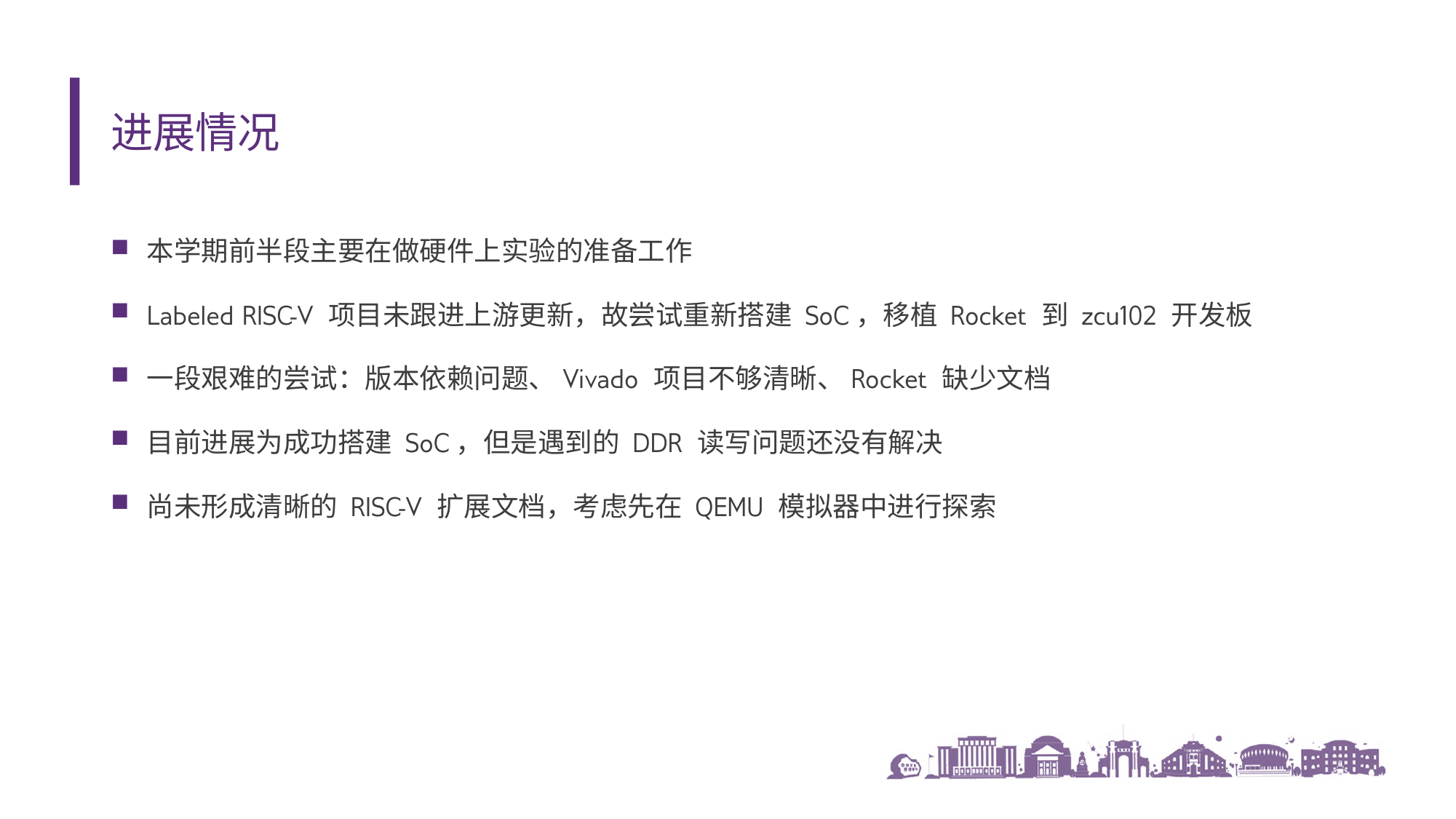

# 进展情况
本学期前半段主要在做硬件上实验的准备工作
Labeled RISC-V 项目未跟进上游更新，故尝试重新搭建 SoC，移植 Rocket 到 zcu102 开发板
一段艰难的尝试：版本依赖问题、Vivado 项目不够清晰、Rocket 缺少文档
目前进展为成功搭建 SoC，但是遇到的 DDR 读写问题还没有解决
尚未形成清晰的 RISC-V 扩展文档，考虑先在 QEMU 模拟器中进行探索